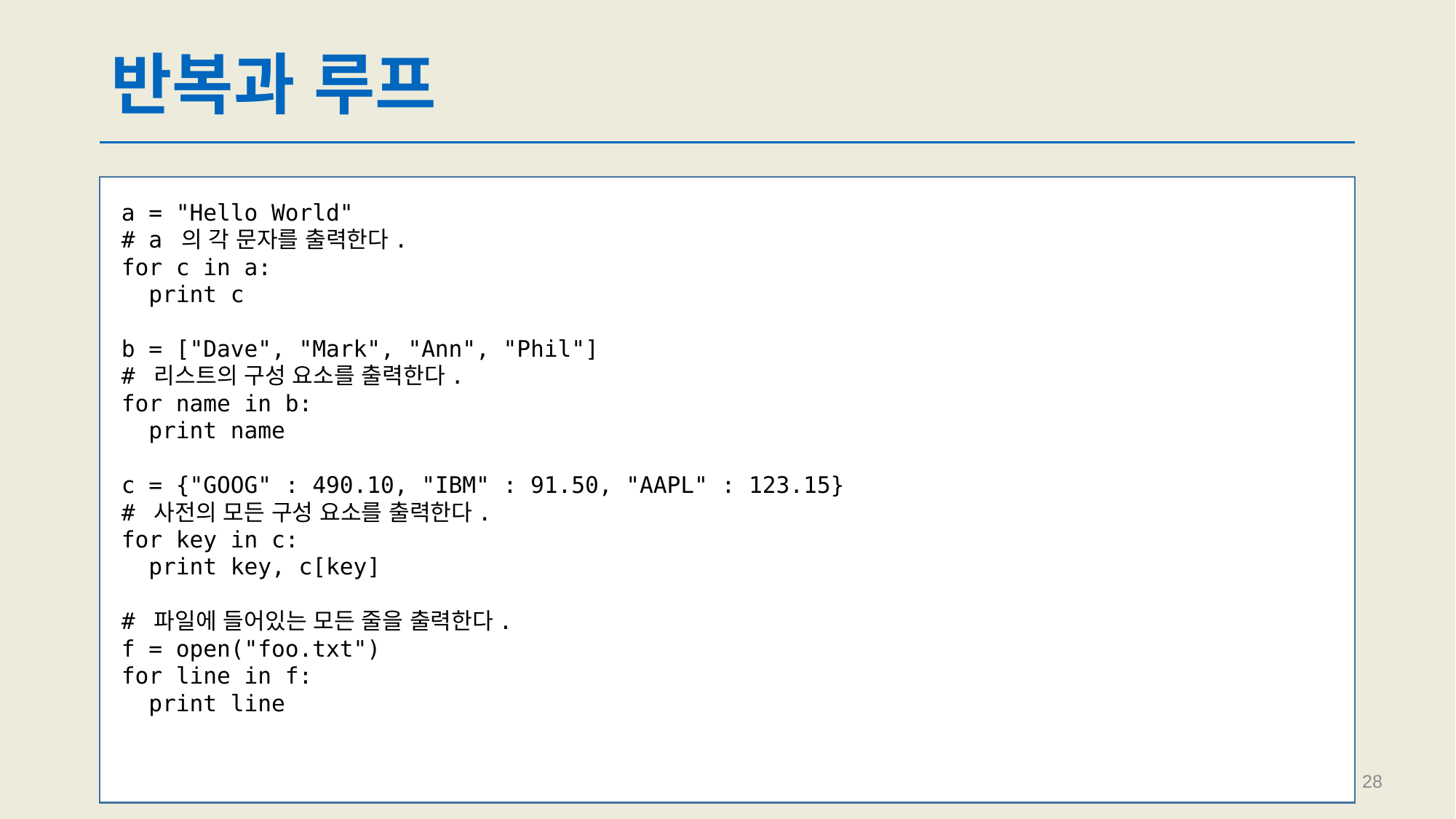

# 반복과 루프
a = "Hello World"
# a 의 각 문자를 출력한다.
for c in a:
  print c

b = ["Dave", "Mark", "Ann", "Phil"]
# 리스트의 구성 요소를 출력한다.
for name in b:
  print name

c = {"GOOG" : 490.10, "IBM" : 91.50, "AAPL" : 123.15}
# 사전의 모든 구성 요소를 출력한다.
for key in c:
  print key, c[key]

# 파일에 들어있는 모든 줄을 출력한다.
f = open("foo.txt")
for line in f:
  print line
28